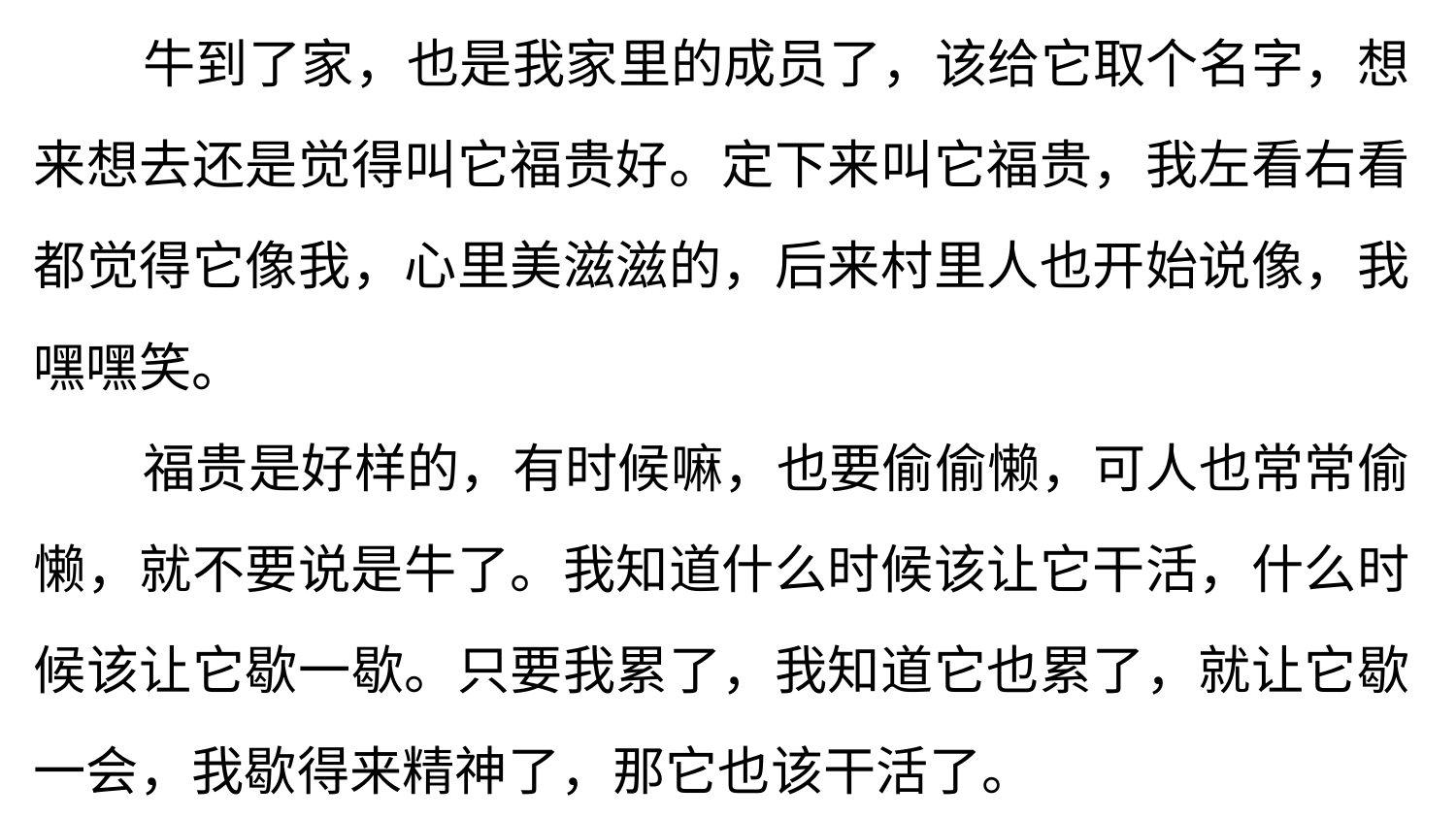

牛到了家，也是我家里的成员了，该给它取个名字，想来想去还是觉得叫它福贵好。定下来叫它福贵，我左看右看都觉得它像我，心里美滋滋的，后来村里人也开始说像，我嘿嘿笑。
        福贵是好样的，有时候嘛，也要偷偷懒，可人也常常偷懒，就不要说是牛了。我知道什么时候该让它干活，什么时候该让它歇一歇。只要我累了，我知道它也累了，就让它歇一会，我歇得来精神了，那它也该干活了。